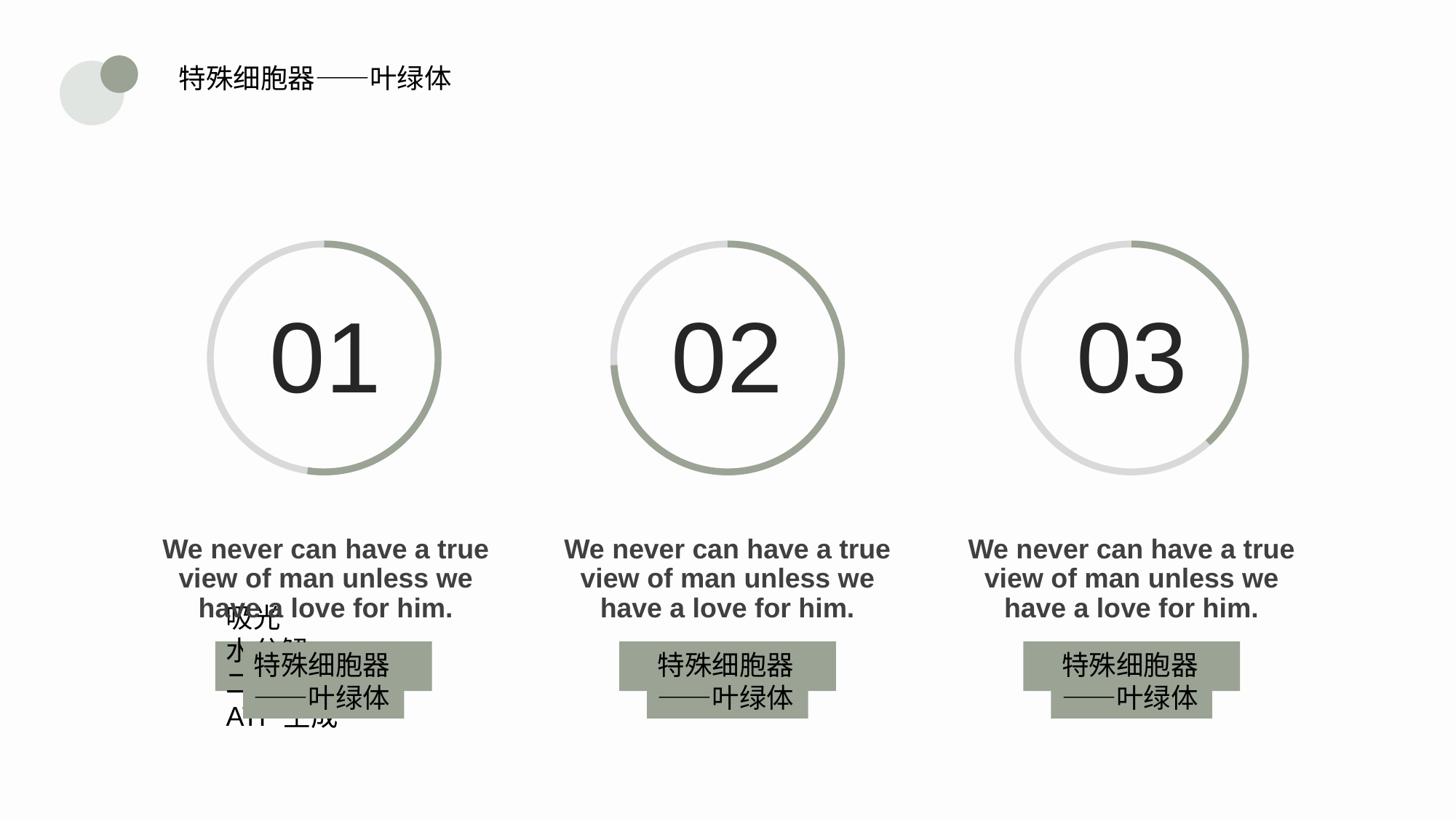

特殊细胞器——叶绿体

01
02
03
We never can have a true view of man unless we have a love for him.
We never can have a true view of man unless we have a love for him.
We never can have a true view of man unless we have a love for him.
吸光
水分解
二氧化碳固定
ATP生成

特殊细胞器——叶绿体
特殊细胞器——叶绿体
特殊细胞器——叶绿体